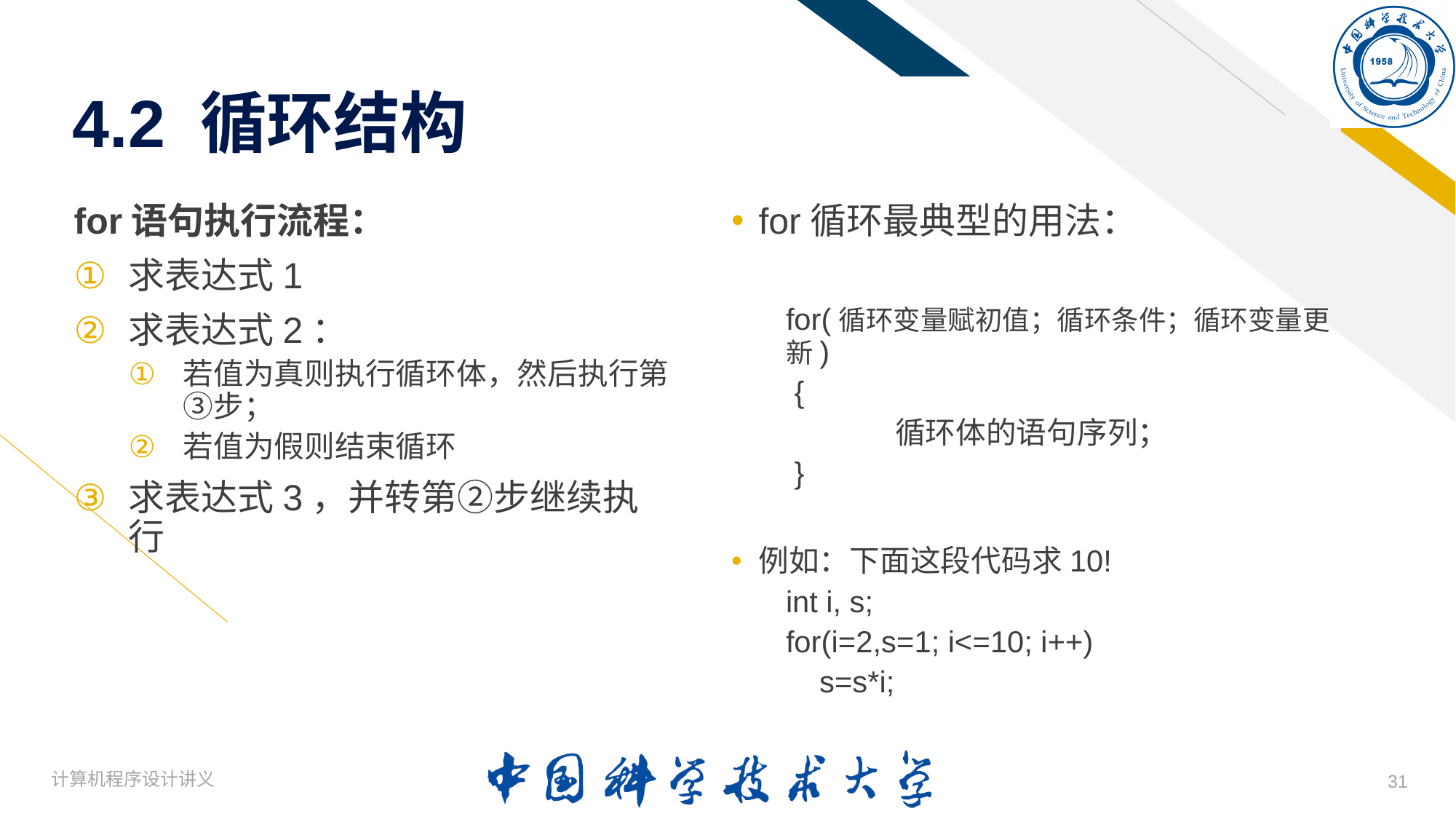

# 4.2 循环结构
for语句执行流程：
求表达式1
求表达式2：
若值为真则执行循环体，然后执行第③步；
若值为假则结束循环
求表达式3，并转第②步继续执行

for循环最典型的用法：

for(循环变量赋初值；循环条件；循环变量更新)
 {
	循环体的语句序列；
 }

例如：下面这段代码求10!
int i, s;
for(i=2,s=1; i<=10; i++)
    s=s*i;

计算机程序设计讲义
31